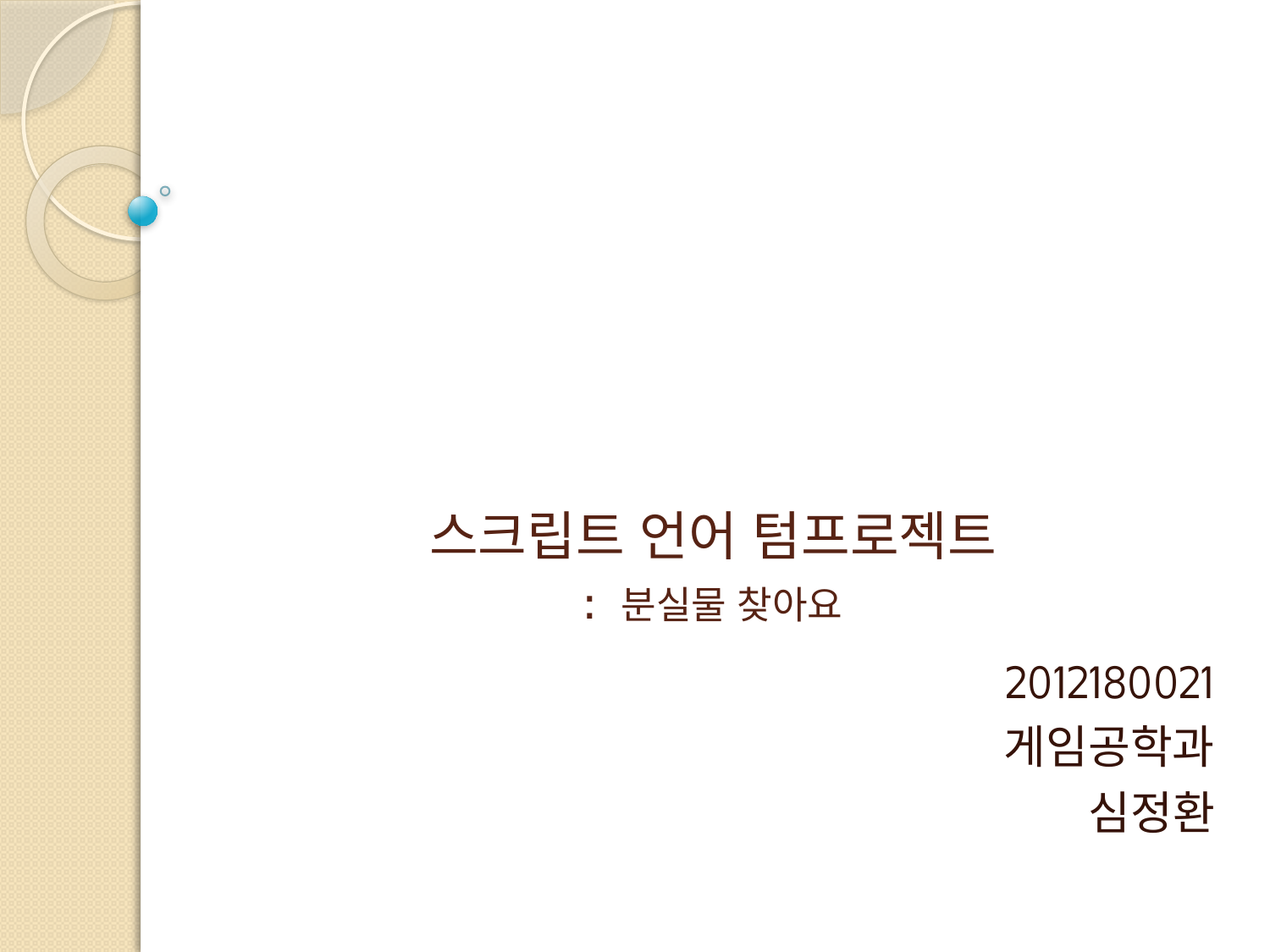

# 스크립트 언어 텀프로젝트 : 분실물 찾아요
2012180021
게임공학과
심정환